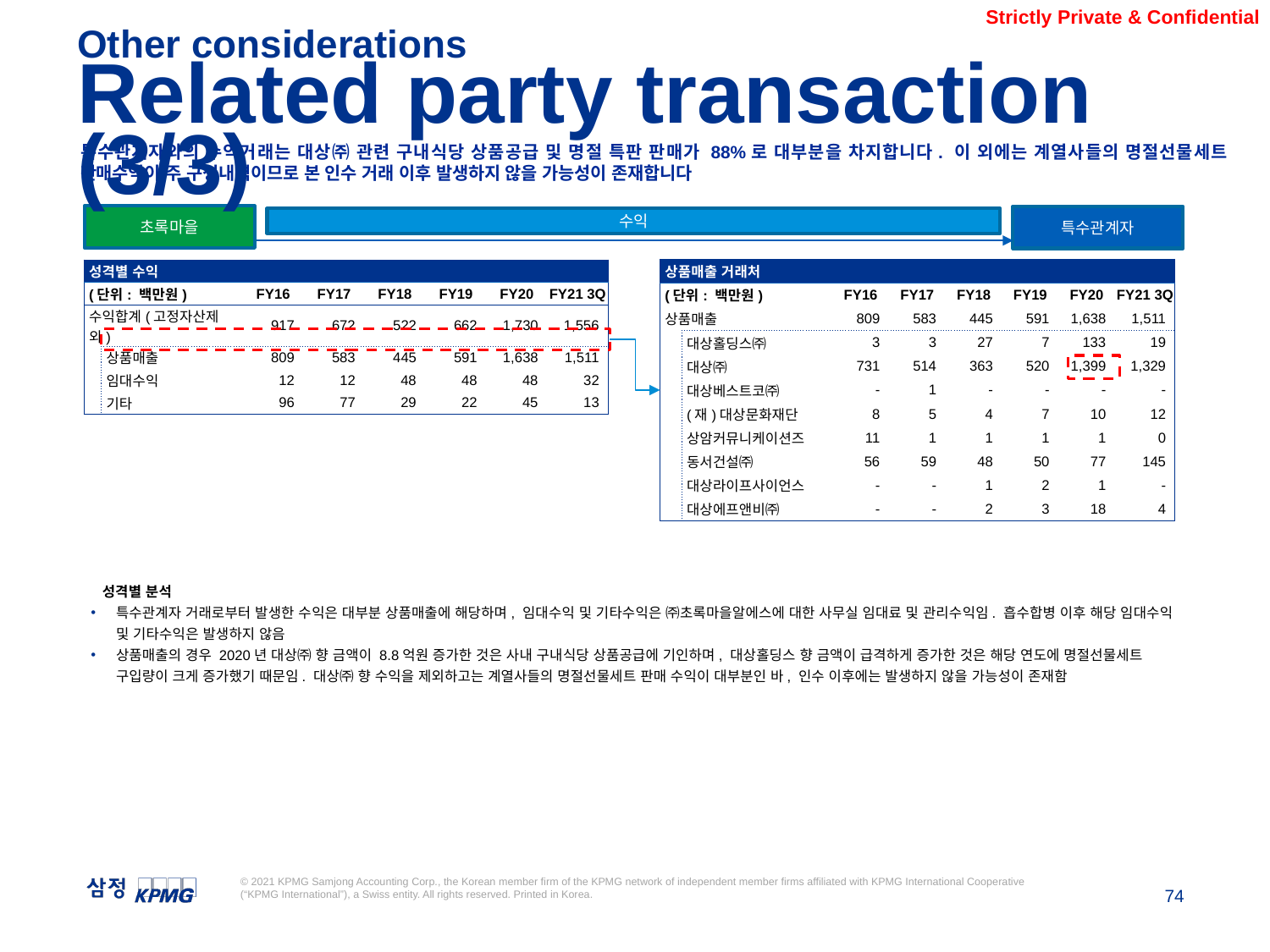

Other considerations
Related party transaction (3/3)
특수관계자와의 수익거래는 대상㈜ 관련 구내식당 상품공급 및 명절 특판 판매가 88%로 대부분을 차지합니다. 이 외에는 계열사들의 명절선물세트 판매수익이 주 구성내역이므로 본 인수 거래 이후 발생하지 않을 가능성이 존재합니다
초록마을
특수관계자
수익
| 상품매출 거래처 |  |  |  |  |  |  |  |
| --- | --- | --- | --- | --- | --- | --- | --- |
| (단위: 백만원) |  | FY16 | FY17 | FY18 | FY19 | FY20 | FY21 3Q |
| 상품매출 |  | 809 | 583 | 445 | 591 | 1,638 | 1,511 |
|  | 대상홀딩스㈜ | 3 | 3 | 27 | 7 | 133 | 19 |
|  | 대상㈜ | 731 | 514 | 363 | 520 | 1,399 | 1,329 |
|  | 대상베스트코㈜ | - | 1 | - | - | - | - |
|  | (재)대상문화재단 | 8 | 5 | 4 | 7 | 10 | 12 |
|  | 상암커뮤니케이션즈 | 11 | 1 | 1 | 1 | 1 | 0 |
|  | 동서건설㈜ | 56 | 59 | 48 | 50 | 77 | 145 |
|  | 대상라이프사이언스 | - | - | 1 | 2 | 1 | - |
|  | 대상에프앤비㈜ | - | - | 2 | 3 | 18 | 4 |
| 성격별 수익 |  |  |  |  |  |  |  |
| --- | --- | --- | --- | --- | --- | --- | --- |
| (단위: 백만원) |  | FY16 | FY17 | FY18 | FY19 | FY20 | FY21 3Q |
| 수익합계(고정자산제외) |  | 917 | 672 | 522 | 662 | 1,730 | 1,556 |
|  | 상품매출 | 809 | 583 | 445 | 591 | 1,638 | 1,511 |
|  | 임대수익 | 12 | 12 | 48 | 48 | 48 | 32 |
|  | 기타 | 96 | 77 | 29 | 22 | 45 | 13 |

  성격별 분석
특수관계자 거래로부터 발생한 수익은 대부분 상품매출에 해당하며, 임대수익 및 기타수익은 ㈜초록마을알에스에 대한 사무실 임대료 및 관리수익임. 흡수합병 이후 해당 임대수익 및 기타수익은 발생하지 않음
상품매출의 경우 2020년 대상㈜ 향 금액이 8.8억원 증가한 것은 사내 구내식당 상품공급에 기인하며, 대상홀딩스 향 금액이 급격하게 증가한 것은 해당 연도에 명절선물세트 구입량이 크게 증가했기 때문임. 대상㈜ 향 수익을 제외하고는 계열사들의 명절선물세트 판매 수익이 대부분인 바, 인수 이후에는 발생하지 않을 가능성이 존재함